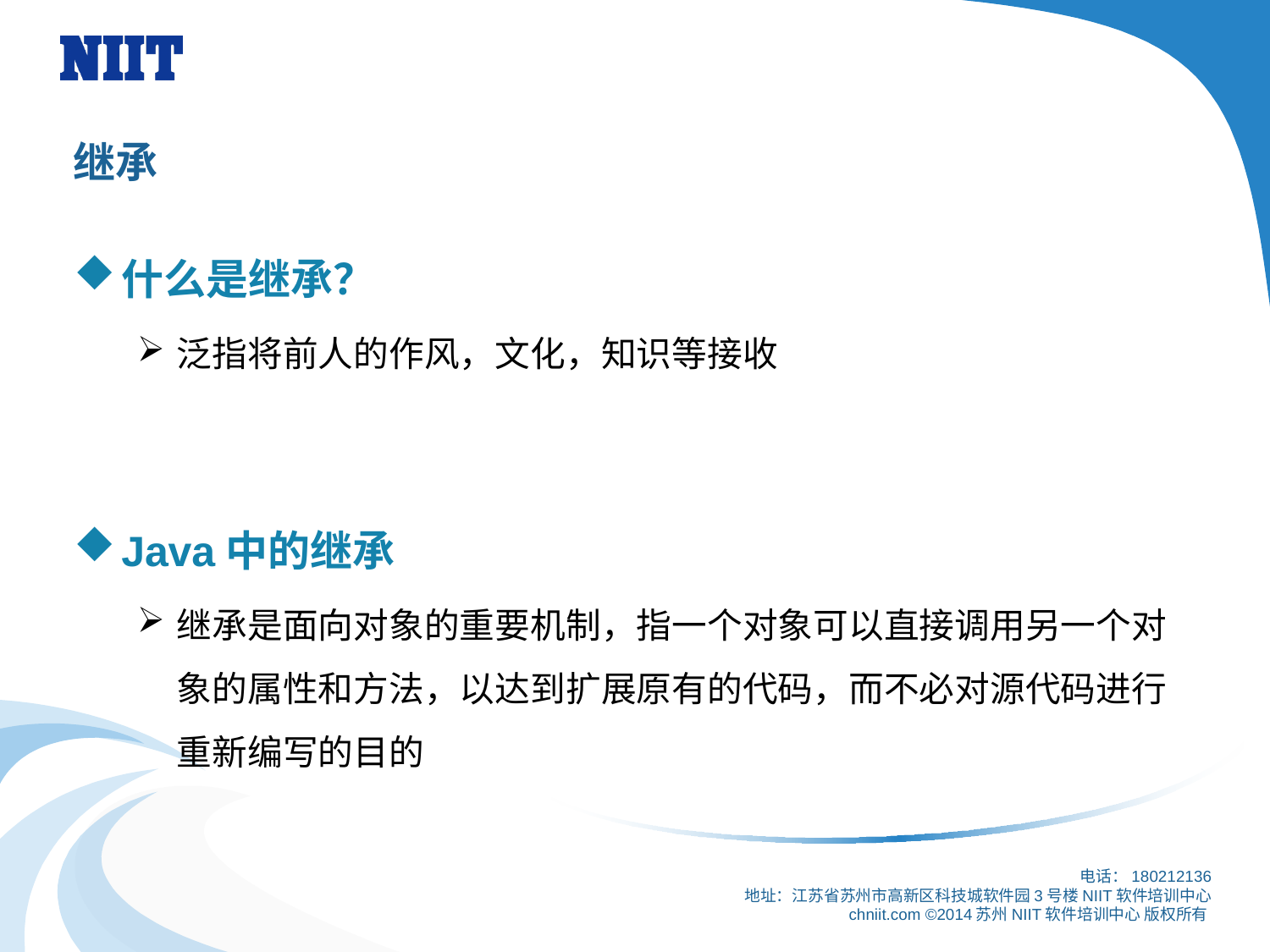

# 继承
什么是继承？
泛指将前人的作风，文化，知识等接收

Java中的继承
继承是面向对象的重要机制，指一个对象可以直接调用另一个对象的属性和方法，以达到扩展原有的代码，而不必对源代码进行重新编写的目的